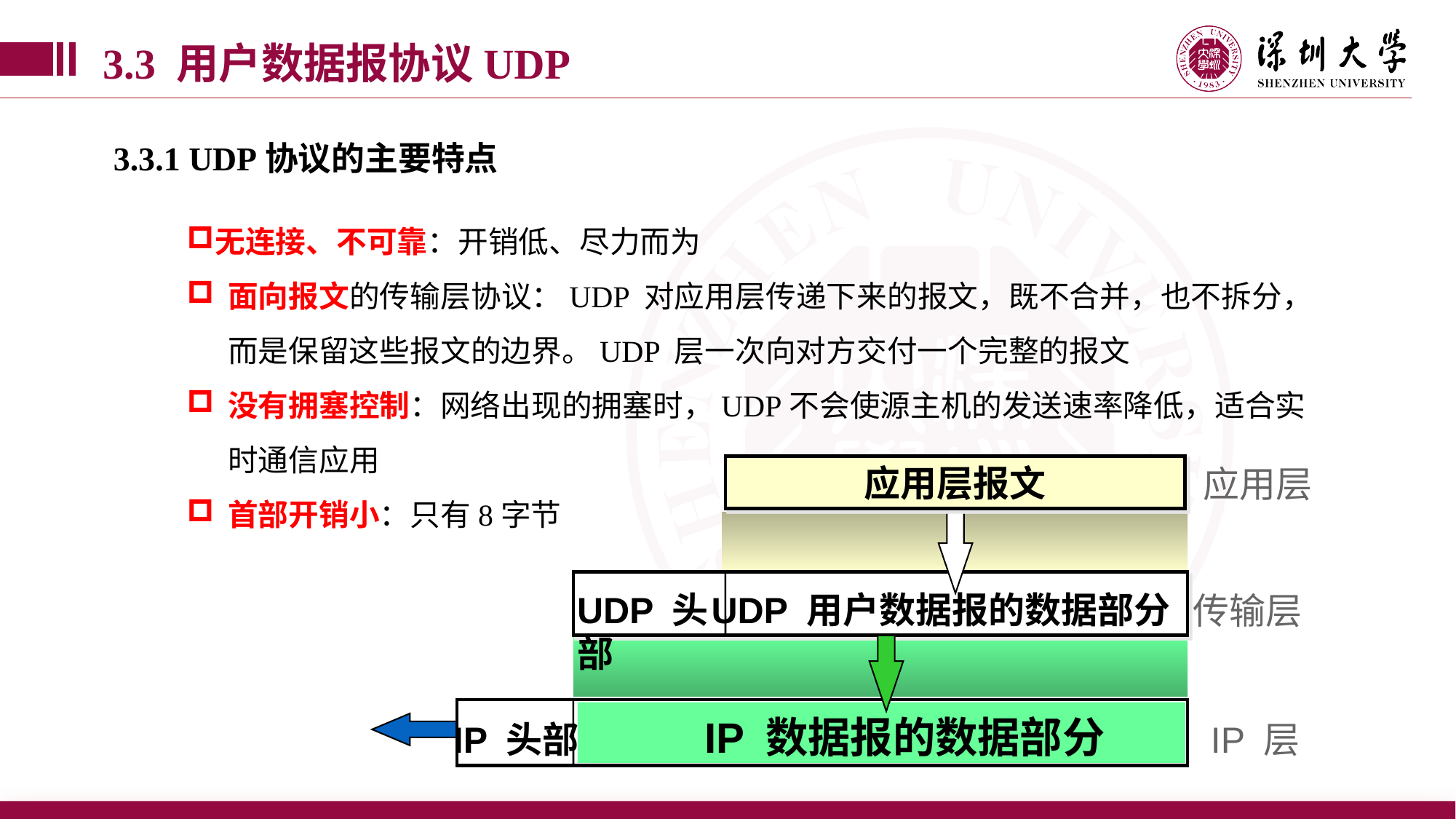

3.3 用户数据报协议UDP

3.3.1 UDP协议的主要特点
无连接、不可靠：开销低、尽力而为
面向报文的传输层协议：UDP 对应用层传递下来的报文，既不合并，也不拆分，而是保留这些报文的边界。UDP 层一次向对方交付一个完整的报文
没有拥塞控制：网络出现的拥塞时，UDP不会使源主机的发送速率降低，适合实时通信应用
首部开销小：只有8字节
应用层报文
应用层

UDP 头部
UDP 用户数据报的数据部分
传输层

IP 数据报的数据部分
IP 层
IP 头部